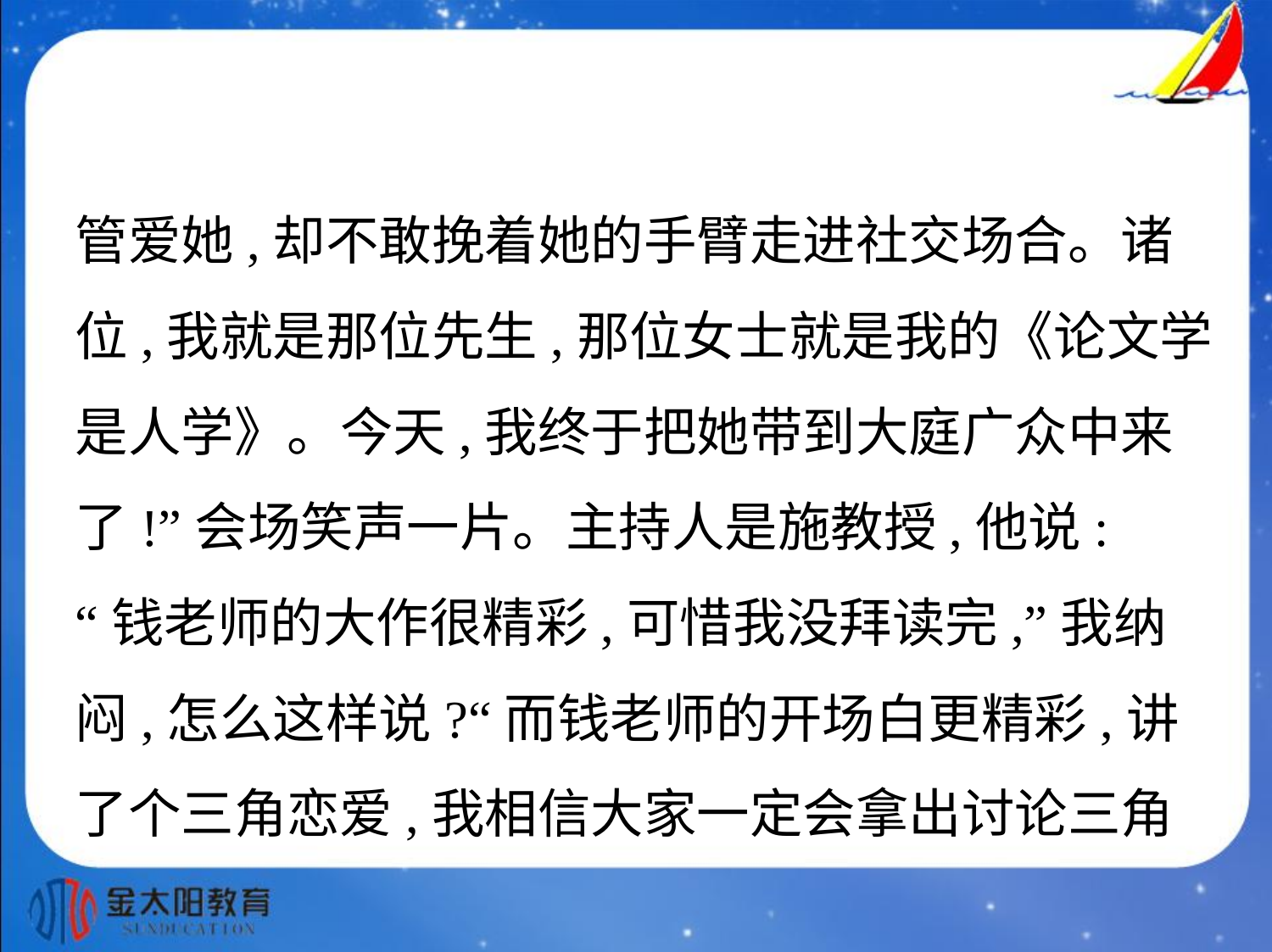

管爱她,却不敢挽着她的手臂走进社交场合。诸
位,我就是那位先生,那位女士就是我的《论文学
是人学》。今天,我终于把她带到大庭广众中来
了!”会场笑声一片。主持人是施教授,他说:
“钱老师的大作很精彩,可惜我没拜读完,”我纳
闷,怎么这样说?“而钱老师的开场白更精彩,讲
了个三角恋爱,我相信大家一定会拿出讨论三角